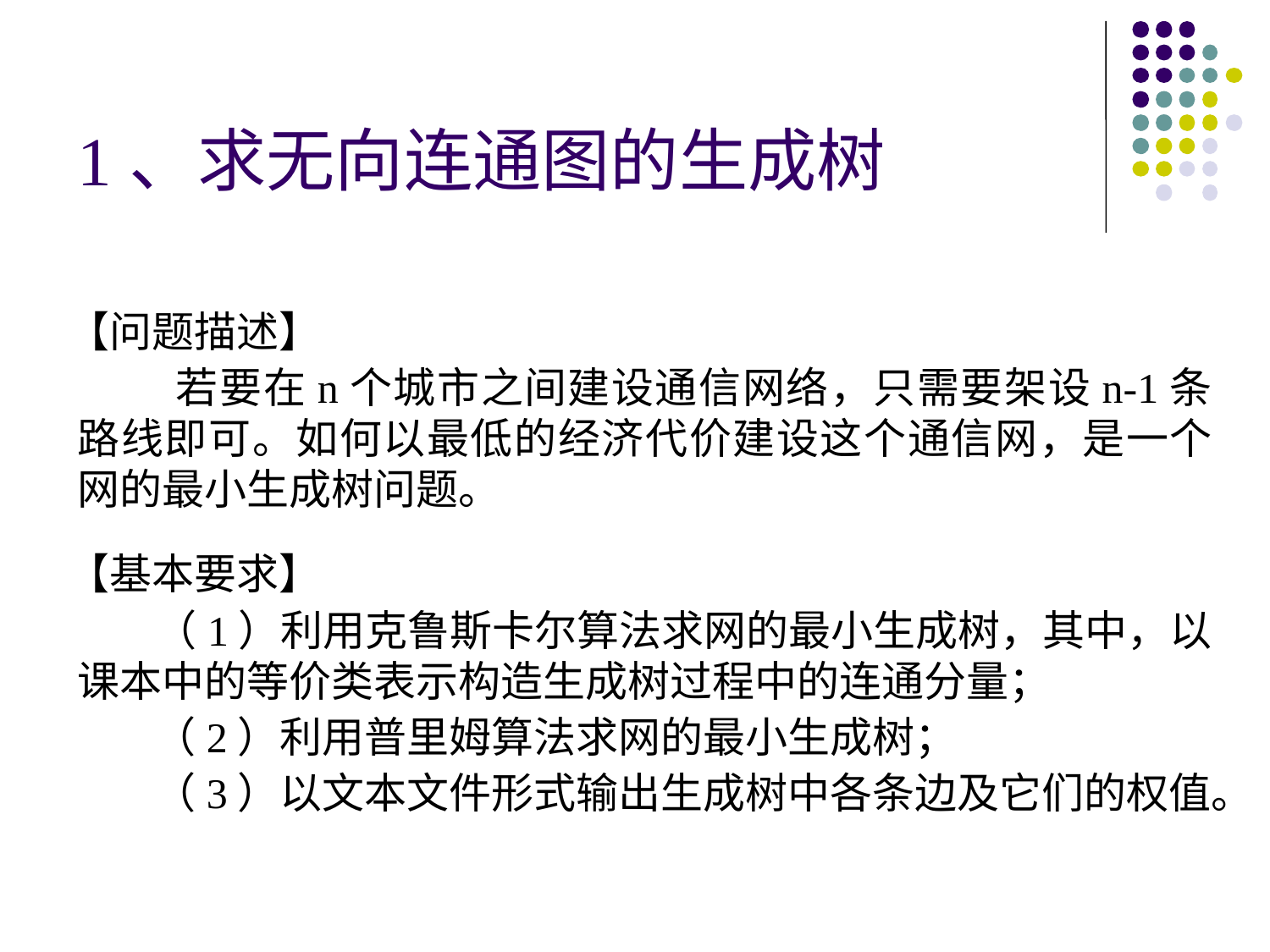

# 1、求无向连通图的生成树
【问题描述】
        若要在n个城市之间建设通信网络，只需要架设n-1条路线即可。如何以最低的经济代价建设这个通信网，是一个网的最小生成树问题。
【基本要求】
       （1）利用克鲁斯卡尔算法求网的最小生成树，其中，以课本中的等价类表示构造生成树过程中的连通分量；
        （2）利用普里姆算法求网的最小生成树；
        （3）以文本文件形式输出生成树中各条边及它们的权值。